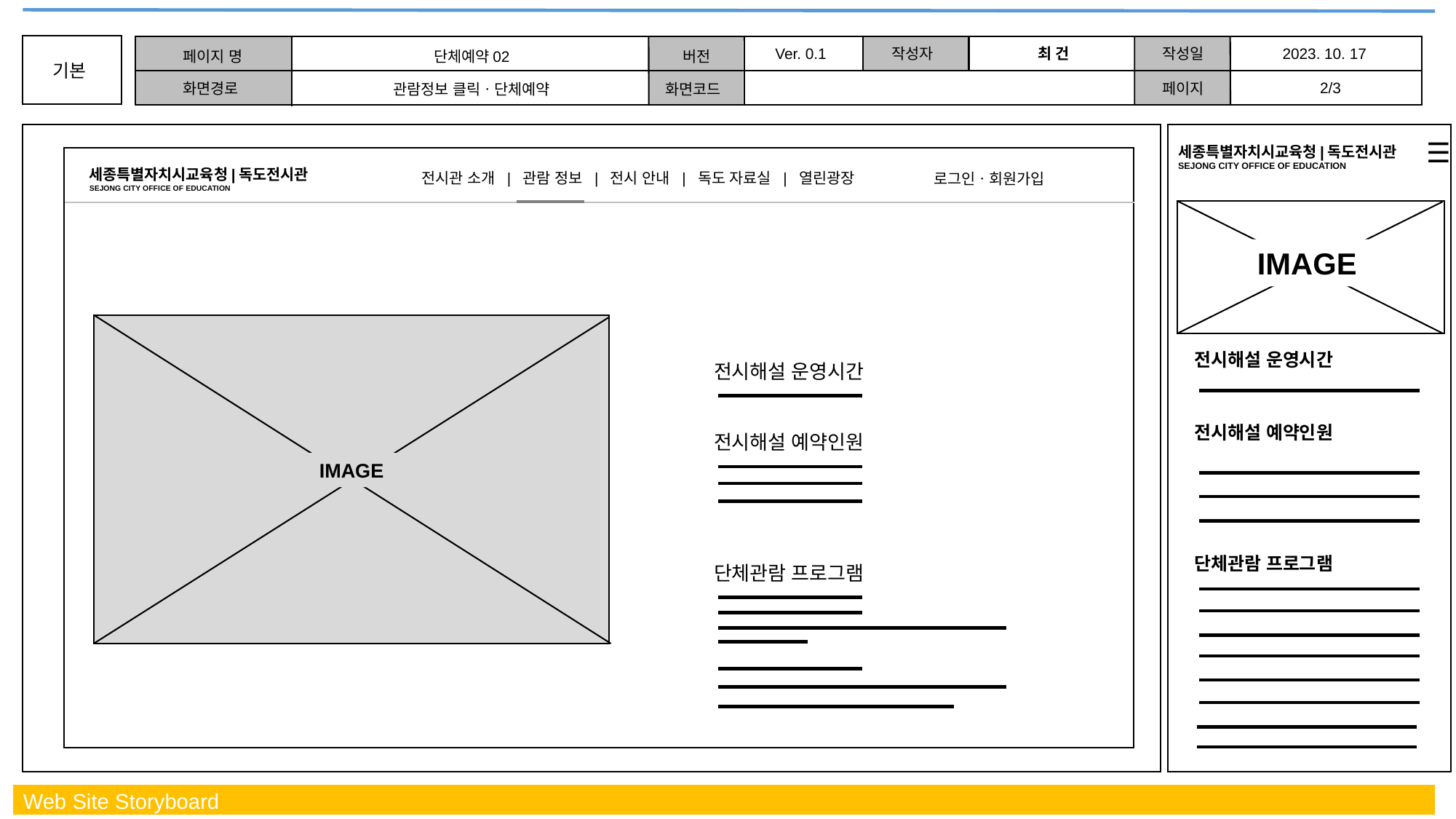

Ver. 0.1
2023. 10. 17
최 건
작성자
작성일
버전
페이지 명
단체예약02
2/3
화면경로
페이지
관람정보 클릭ㆍ단체예약
화면코드
기본

IMAGE
전시해설 운영시간
전시해설 예약인원
단체관람 프로그램
☰
세종특별자치시교육청|독도전시관
SEJONG CITY OFFICE OF EDUCATION

세종특별자치시교육청|독도전시관
SEJONG CITY OFFICE OF EDUCATION
전시관 소개  |  관람 정보  |  전시 안내  |  독도 자료실  |  열린광장
로그인ㆍ회원가입

IMAGE
전시해설 운영시간
전시해설 예약인원
단체관람 프로그램
Web Site Storyboard